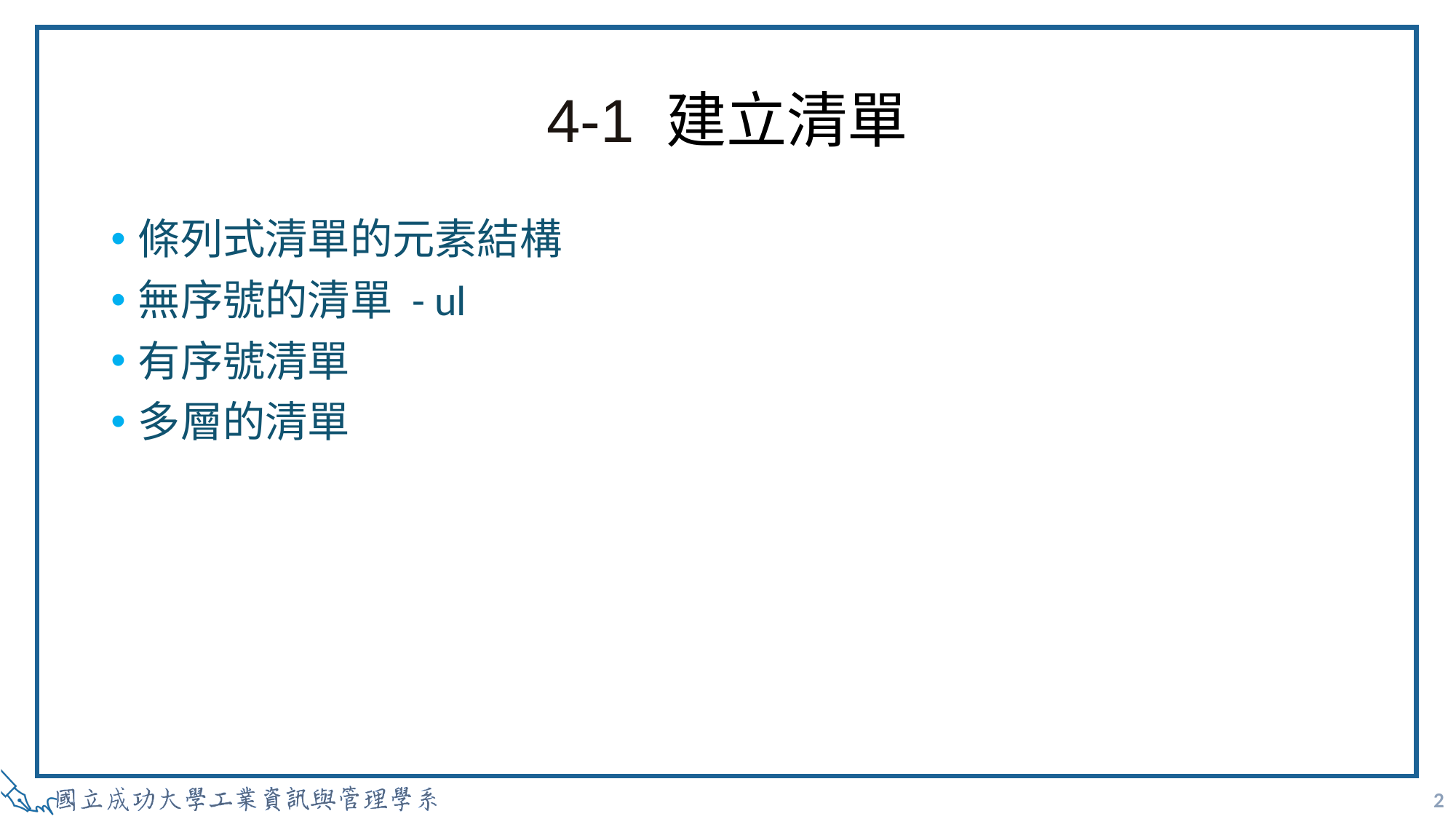

# 4-1 建立清單
條列式清單的元素結構
無序號的清單 - ul
有序號清單
多層的清單
2